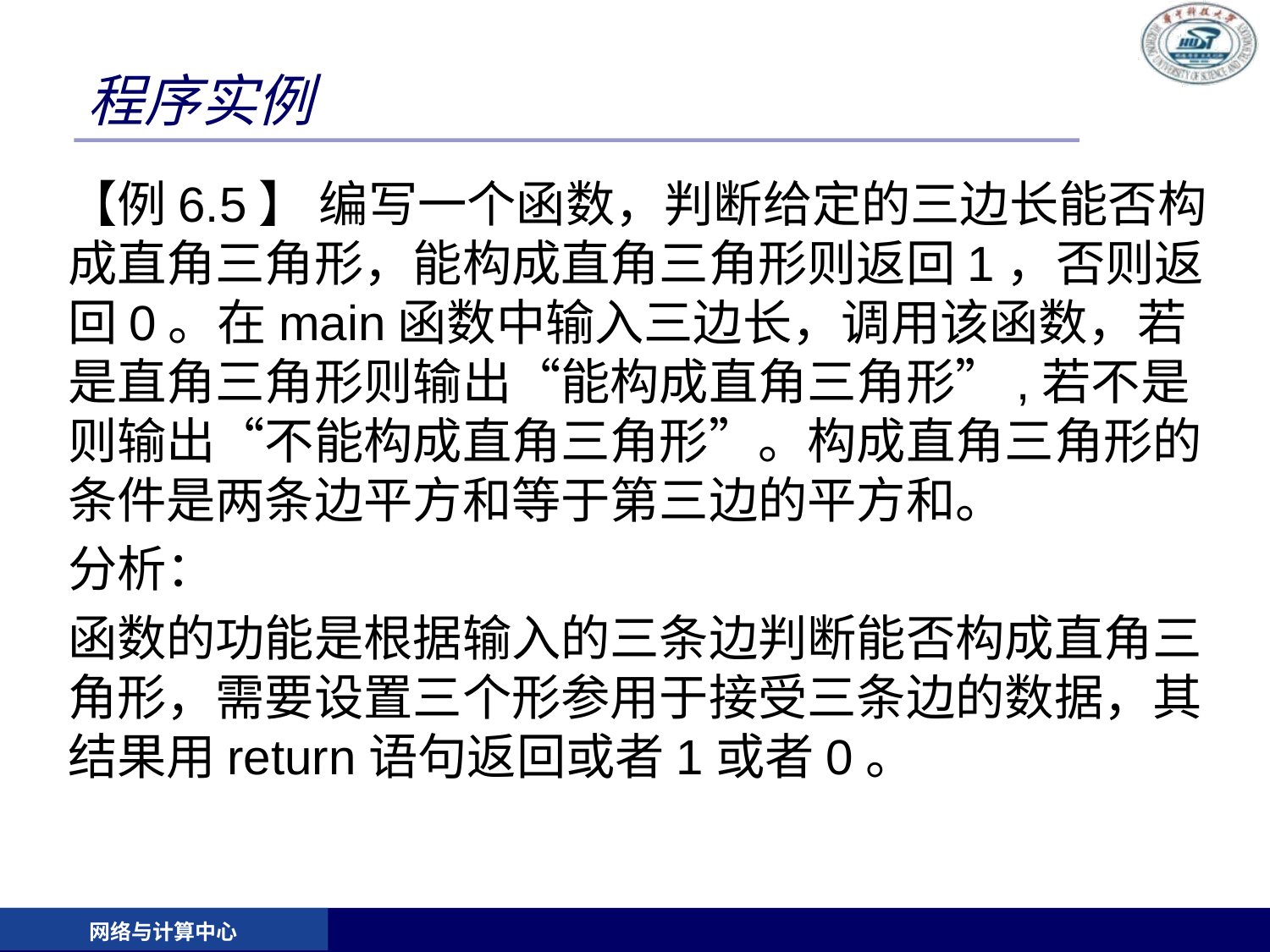

# 程序实例
【例6.5】 编写一个函数，判断给定的三边长能否构成直角三角形，能构成直角三角形则返回1，否则返回0。在main函数中输入三边长，调用该函数，若是直角三角形则输出“能构成直角三角形”,若不是则输出“不能构成直角三角形”。构成直角三角形的条件是两条边平方和等于第三边的平方和。
分析：
函数的功能是根据输入的三条边判断能否构成直角三角形，需要设置三个形参用于接受三条边的数据，其结果用return语句返回或者1或者0。

网络与计算中心